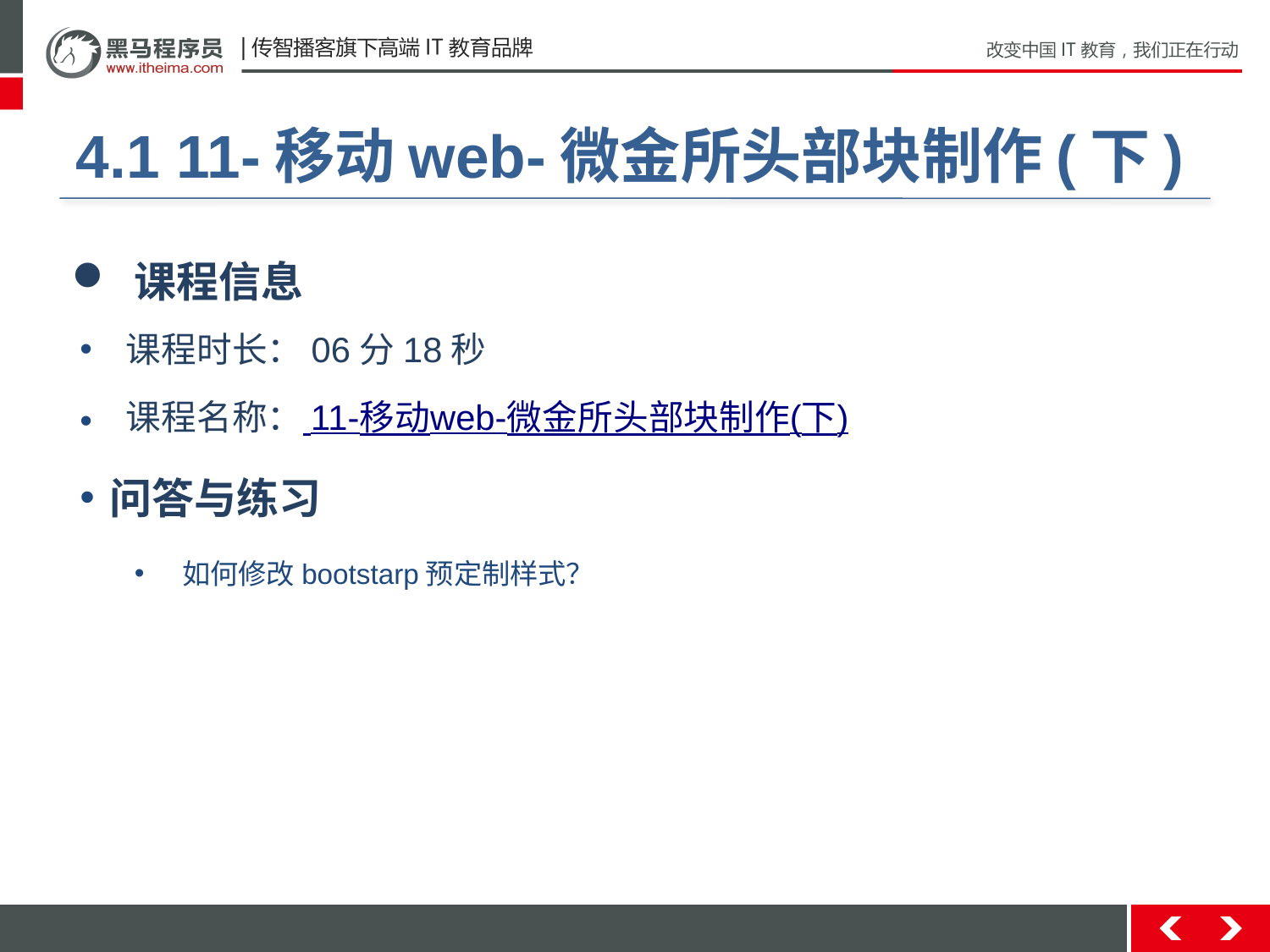

#
4.1 11-移动web-微金所头部块制作(下)
 课程信息
 课程时长：06分18秒
 课程名称： 11-移动web-微金所头部块制作(下)
问答与练习
如何修改bootstarp预定制样式？